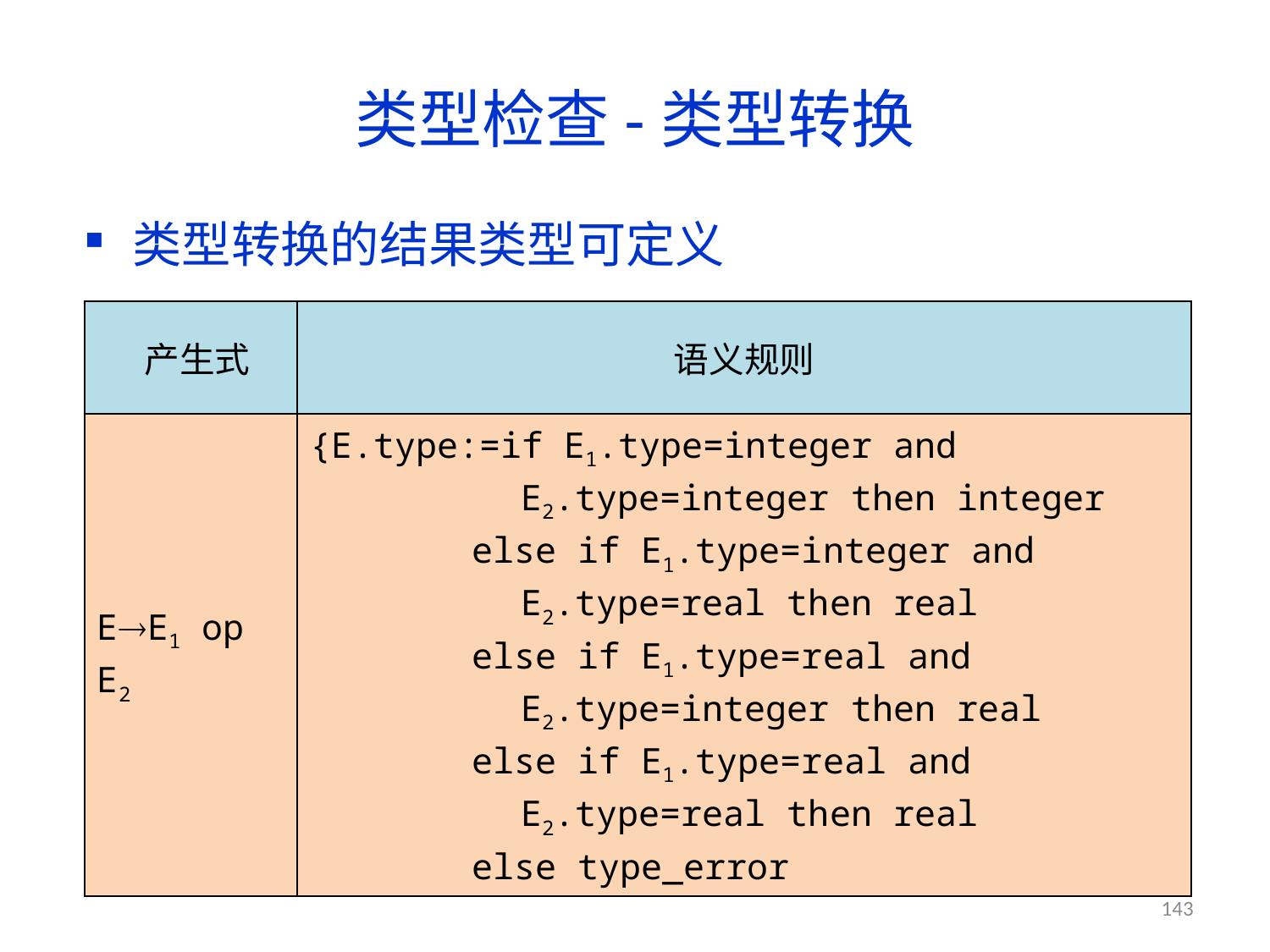

# 类型检查-类型转换
类型转换的结果类型可定义
| 产生式 | 语义规则 |
| --- | --- |
| E→E1 op E2 | {E.type:=if E1.type=integer and E2.type=integer then integer else if E1.type=integer and E2.type=real then real else if E1.type=real and E2.type=integer then real else if E1.type=real and E2.type=real then real else type\_error |
143